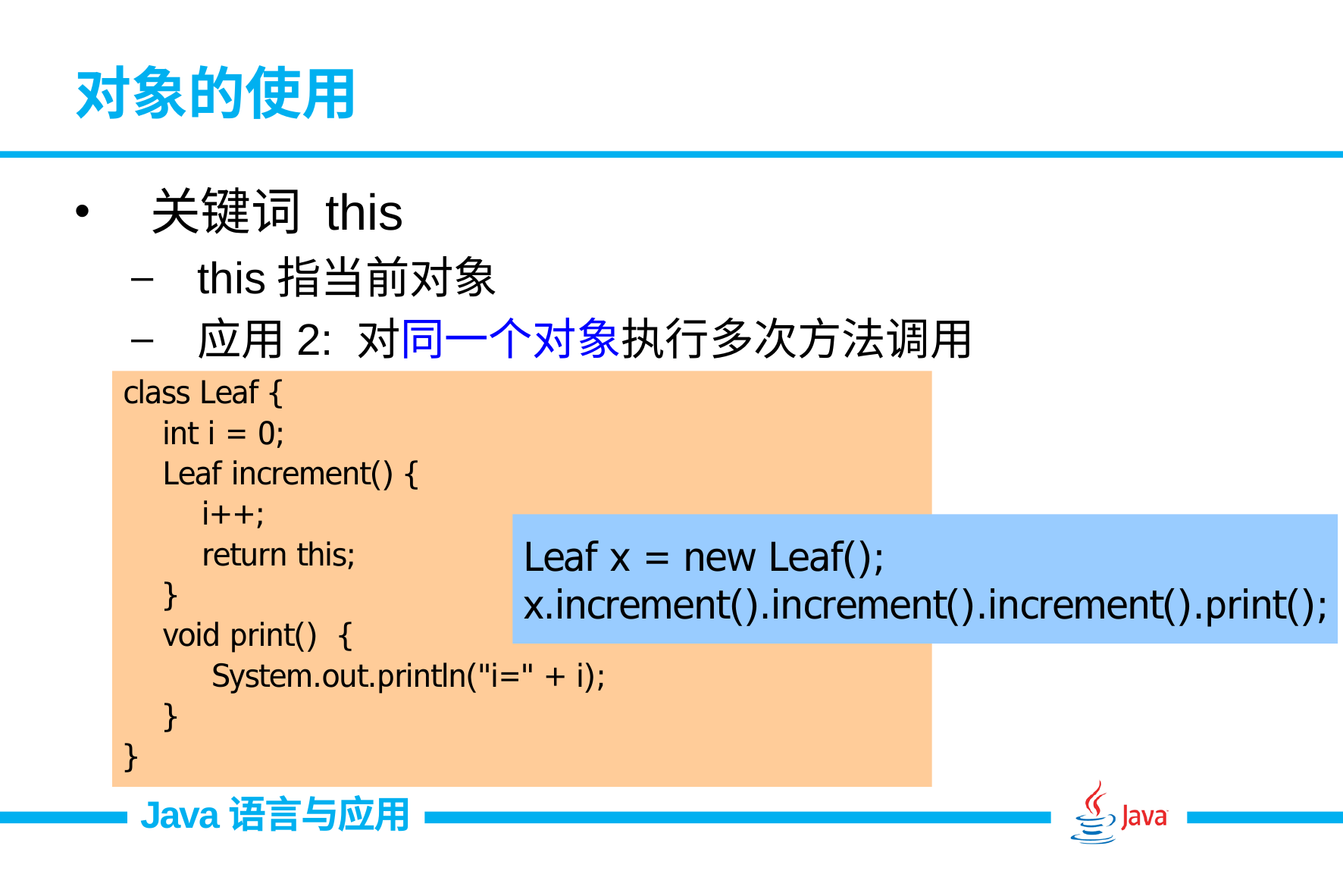

# 对象的使用
关键词 this
this指当前对象
应用2: 对同一个对象执行多次方法调用
class Leaf {
    int i = 0;
    Leaf increment() {
        i++;
        return this;
    }
    void print()  {
         System.out.println("i=" + i);
    }
}
Leaf x = new Leaf();
x.increment().increment().increment().print();
76